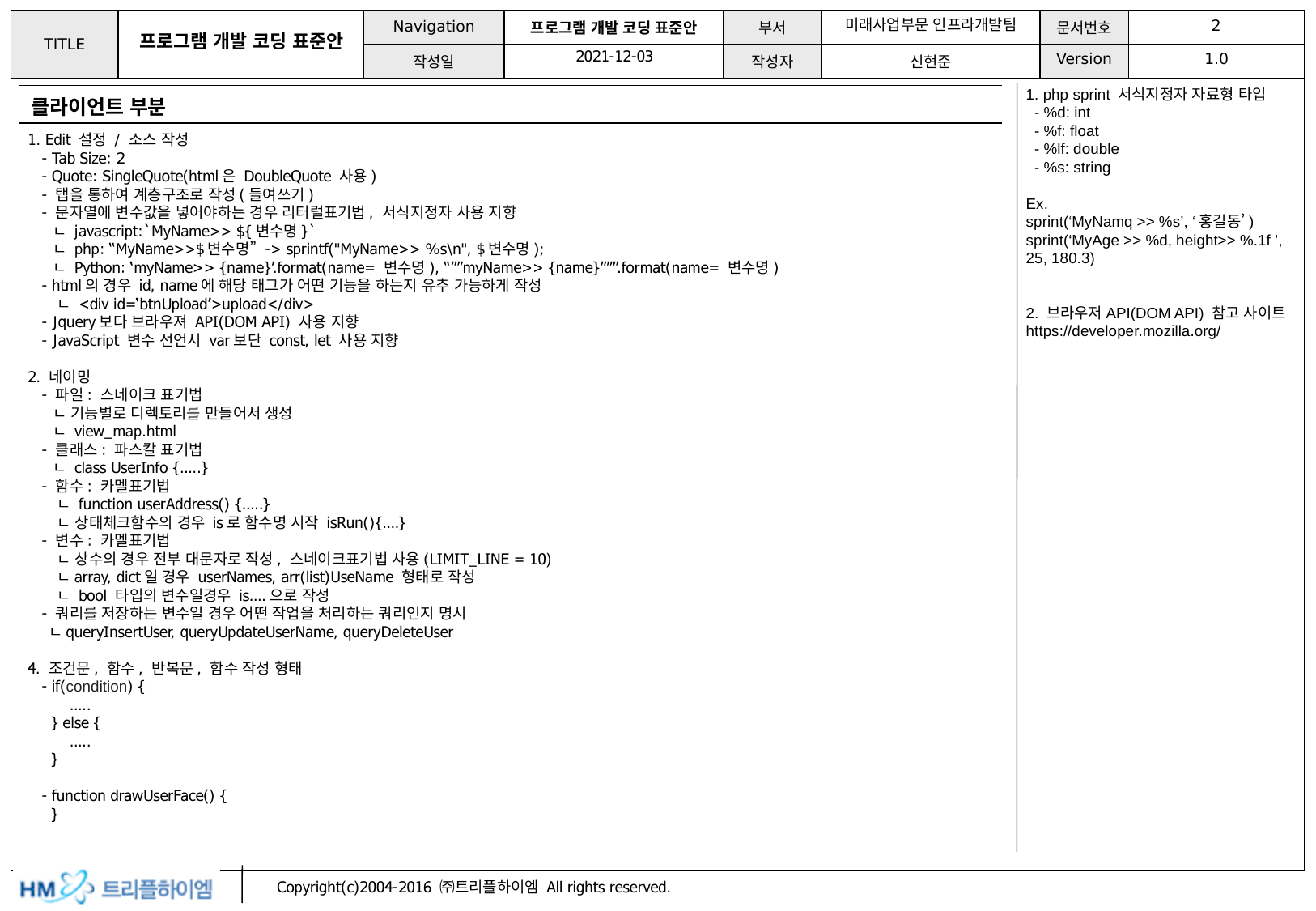

1. php sprint 서식지정자 자료형 타입
  - %d: int
  - %f: float
  - %lf: double
  - %s: string

Ex.
sprint(‘MyNamq >> %s’, ‘홍길동’)
sprint(‘MyAge >> %d, height>> %.1f ’, 25, 180.3)

2. 브라우저API(DOM API) 참고 사이트
https://developer.mozilla.org/

| 클라이언트 부분 |
| --- |
1. Edit 설정 / 소스 작성
   - Tab Size: 2
   - Quote: SingleQuote(html은 DoubleQuote 사용)
   - 탭을 통하여 계층구조로 작성(들여쓰기)
   - 문자열에 변수값을 넣어야하는 경우 리터럴표기법, 서식지정자 사용 지향
     ㄴ javascript:`MyName>> ${변수명}`
     ㄴ php: “MyName>>$변수명” -> sprintf("MyName>> %s\n", $변수명);
     ㄴ Python: ‘myName>> {name}’.format(name= 변수명), “””myName>> {name}”””.format(name= 변수명)
   - html의 경우 id, name에 해당 태그가 어떤 기능을 하는지 유추 가능하게 작성
      ㄴ <div id=‘btnUpload’>upload</div>
   - Jquery보다 브라우져 API(DOM API) 사용 지향
   - JavaScript 변수 선언시 var보단 const, let 사용 지향

2. 네이밍
   - 파일: 스네이크 표기법
     ㄴ 기능별로 디렉토리를 만들어서 생성
     ㄴ view_map.html
   - 클래스: 파스칼 표기법
     ㄴ class UserInfo {…..}
   - 함수: 카멜표기법
      ㄴ function userAddress() {…..}
      ㄴ 상태체크함수의 경우 is로 함수명 시작 isRun(){….}
   - 변수: 카멜표기법
      ㄴ 상수의 경우 전부 대문자로 작성, 스네이크표기법 사용(LIMIT_LINE = 10)
      ㄴarray, dict일 경우 userNames, arr(list)UseName 형태로 작성
      ㄴ bool 타입의 변수일경우 is….으로 작성
   - 쿼리를 저장하는 변수일 경우 어떤 작업을 처리하는 쿼리인지 명시
    ㄴqueryInsertUser, queryUpdateUserName, queryDeleteUser

4. 조건문, 함수, 반복문, 함수 작성 형태
   - if(condition) {
         …..
     } else {
         …..
     }

   - function drawUserFace() {
     }